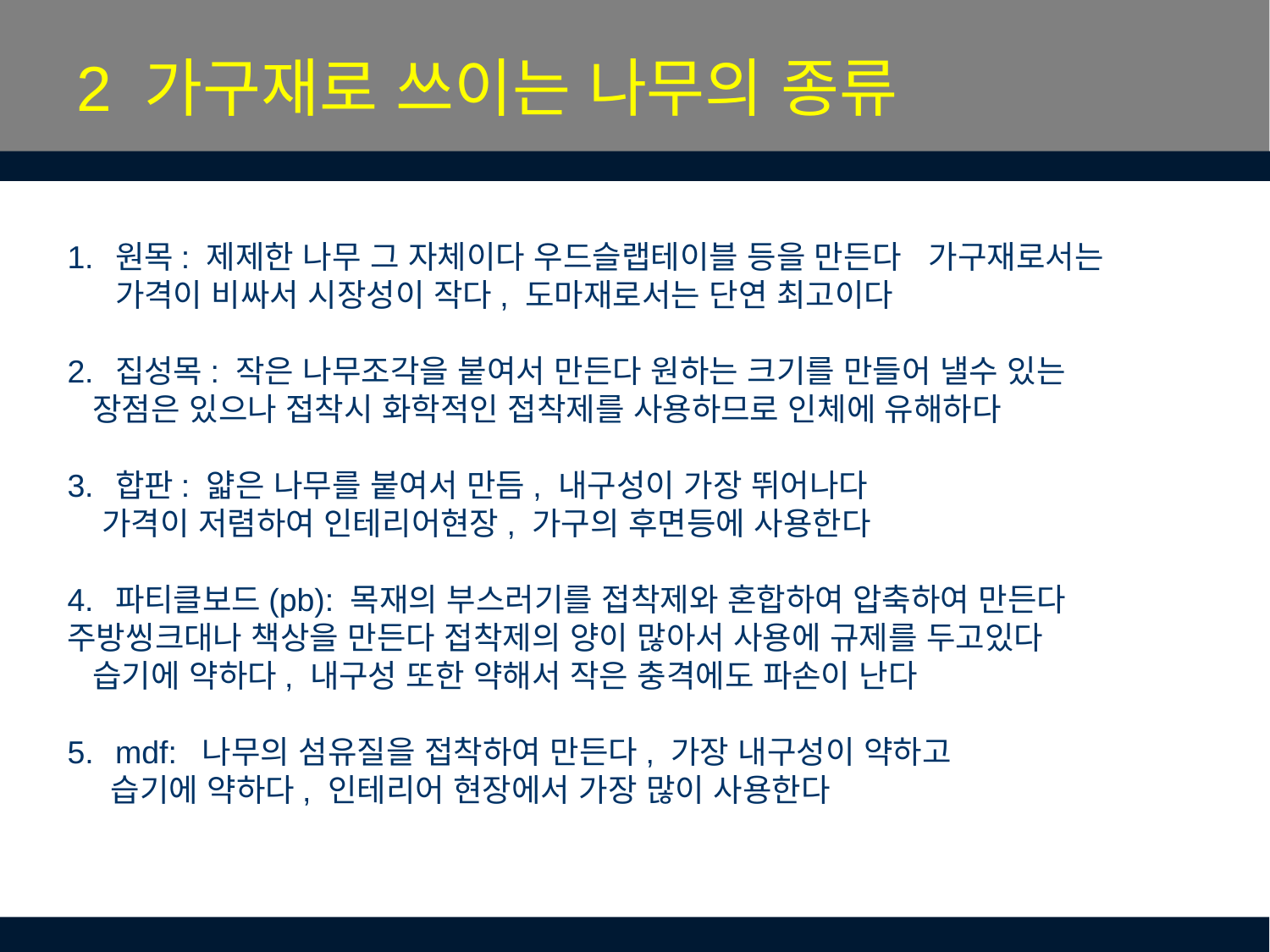

# 2 가구재로 쓰이는 나무의 종류
원목: 제제한 나무 그 자체이다 우드슬랩테이블 등을 만든다   가구재로서는 가격이 비싸서 시장성이 작다, 도마재로서는 단연 최고이다

집성목: 작은 나무조각을 붙여서 만든다 원하는 크기를 만들어 낼수 있는
  장점은 있으나 접착시 화학적인 접착제를 사용하므로 인체에 유해하다

합판: 얇은 나무를 붙여서 만듬, 내구성이 가장 뛰어나다
   가격이 저렴하여 인테리어현장, 가구의 후면등에 사용한다

파티클보드(pb): 목재의 부스러기를 접착제와 혼합하여 압축하여 만든다
주방씽크대나 책상을 만든다 접착제의 양이 많아서 사용에 규제를 두고있다
  습기에 약하다, 내구성 또한 약해서 작은 충격에도 파손이 난다

mdf:  나무의 섬유질을 접착하여 만든다, 가장 내구성이 약하고
    습기에 약하다, 인테리어 현장에서 가장 많이 사용한다